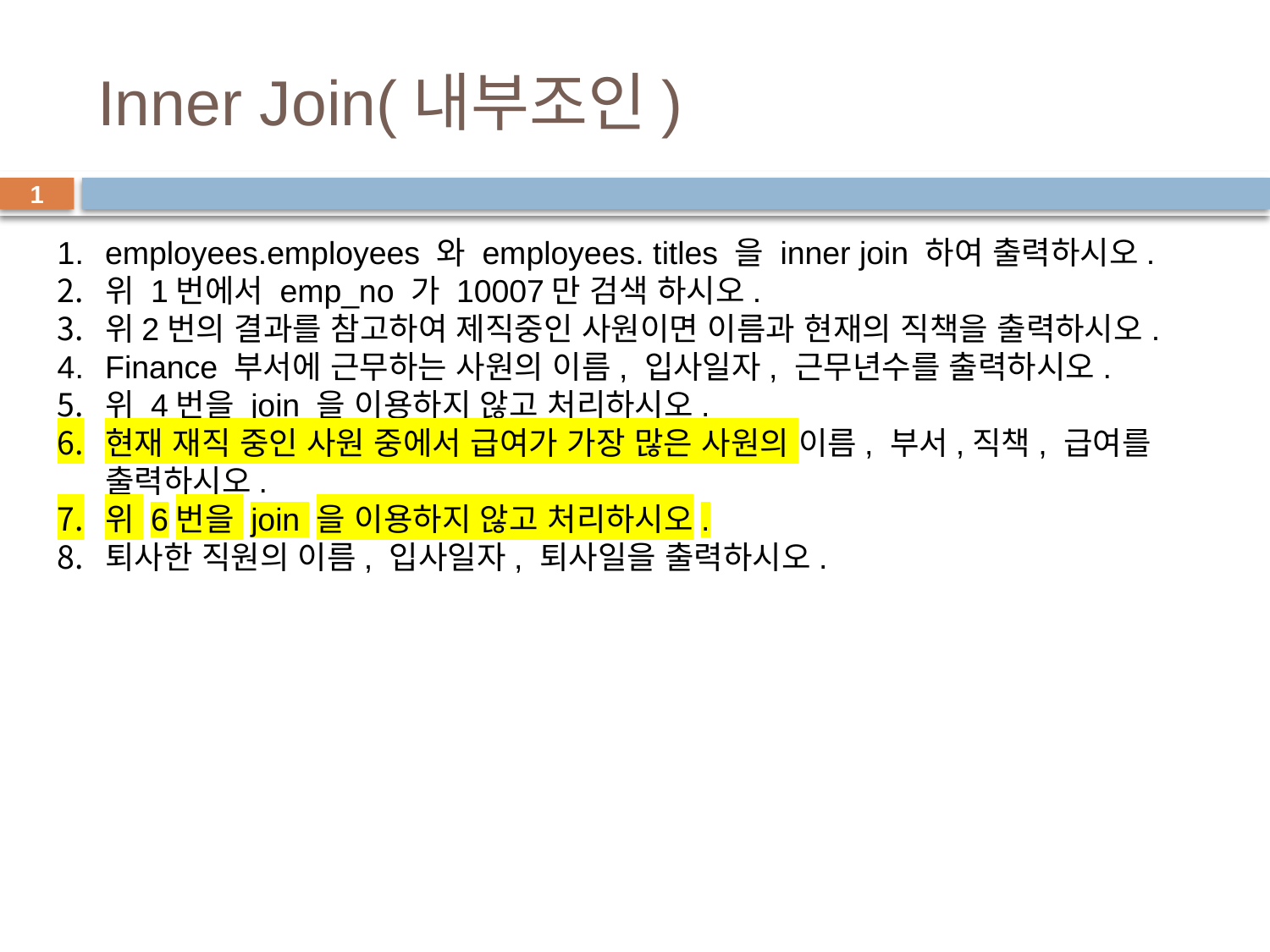

# Inner Join(내부조인)
1
employees.employees 와 employees. titles 을 inner join 하여 출력하시오.
위 1번에서 emp_no 가 10007만 검색 하시오.
위2번의 결과를 참고하여 제직중인 사원이면 이름과 현재의 직책을 출력하시오.
Finance 부서에 근무하는 사원의 이름, 입사일자, 근무년수를 출력하시오.
위 4번을 join 을 이용하지 않고 처리하시오.
현재 재직 중인 사원 중에서 급여가 가장 많은 사원의 이름, 부서,직책, 급여를 출력하시오.
위 6번을 join 을 이용하지 않고 처리하시오.
퇴사한 직원의 이름, 입사일자, 퇴사일을 출력하시오.